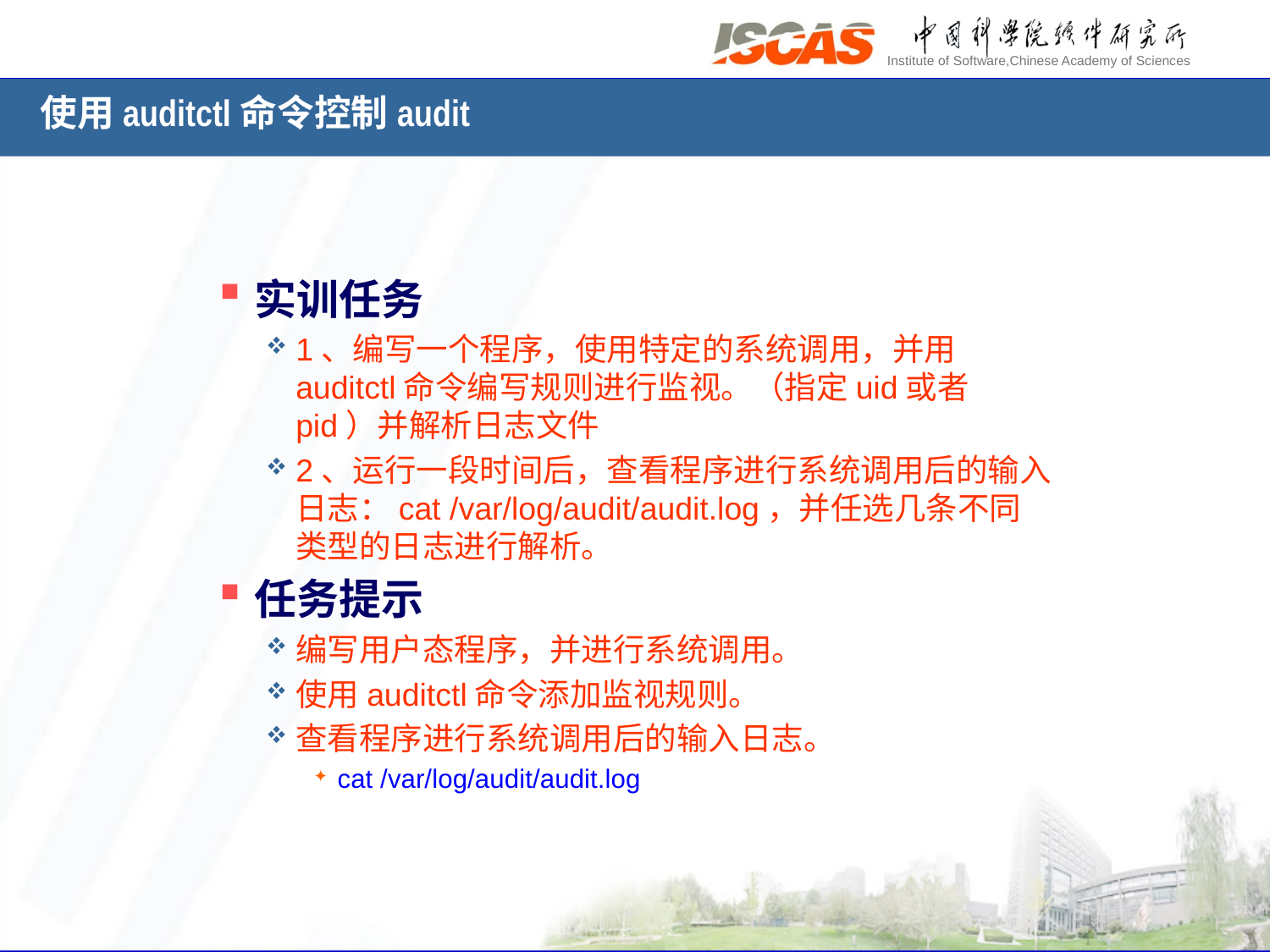

使用auditctl命令控制audit
实训任务
1、编写一个程序，使用特定的系统调用，并用auditctl命令编写规则进行监视。（指定uid或者pid）并解析日志文件
2、运行一段时间后，查看程序进行系统调用后的输入日志：cat /var/log/audit/audit.log，并任选几条不同类型的日志进行解析。
任务提示
编写用户态程序，并进行系统调用。
使用auditctl命令添加监视规则。
查看程序进行系统调用后的输入日志。
cat /var/log/audit/audit.log